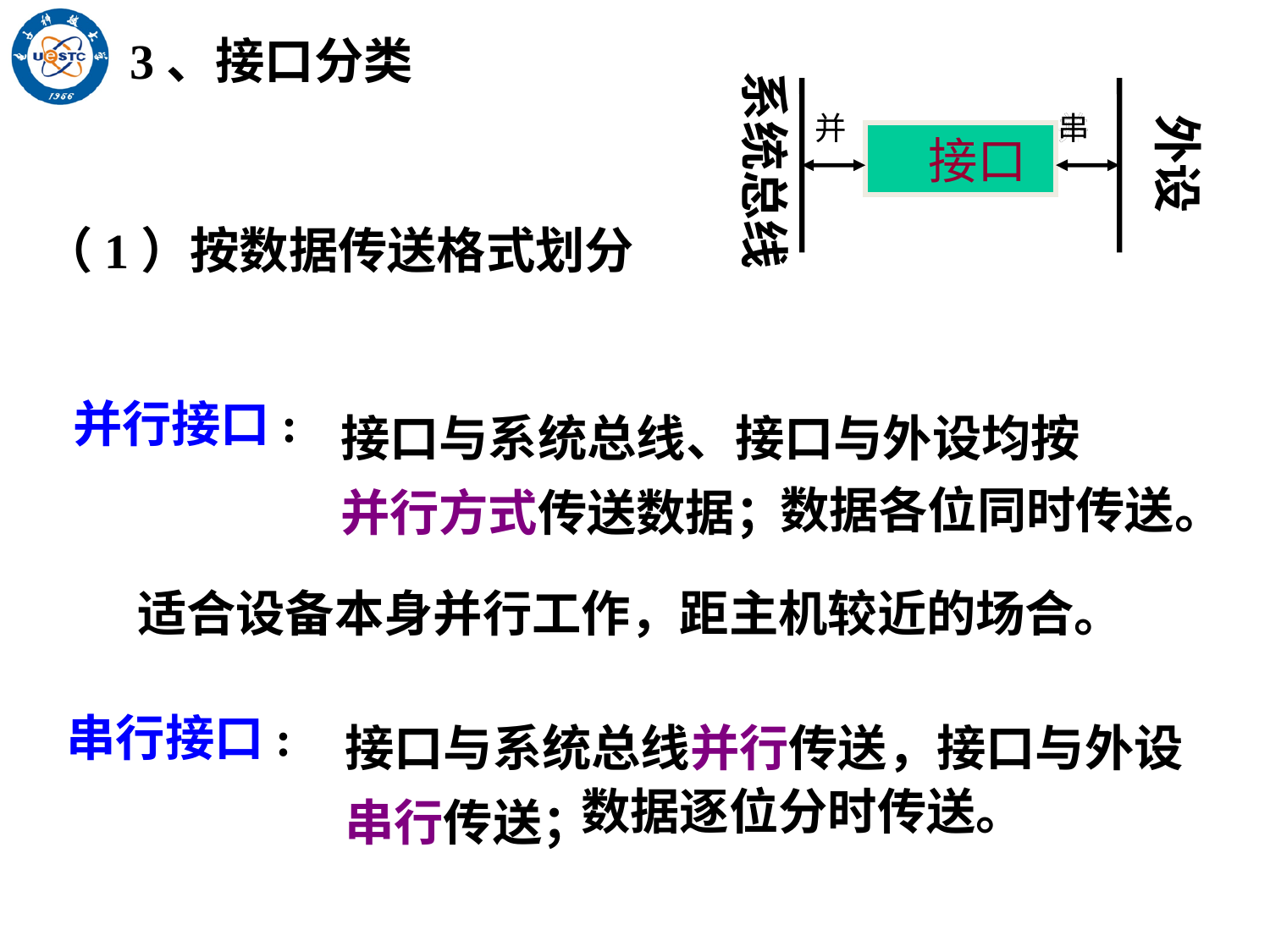

3、接口分类
系统总线

外设
  接口

并
并
并
串
（1）按数据传送格式划分
并行接口:
接口与系统总线、接口与外设均按并行方式传送数据；
数据各位同时传送。
适合设备本身并行工作，距主机较近的场合。
接口与系统总线并行传送，接口与外设串行传送；
串行接口:
数据逐位分时传送。